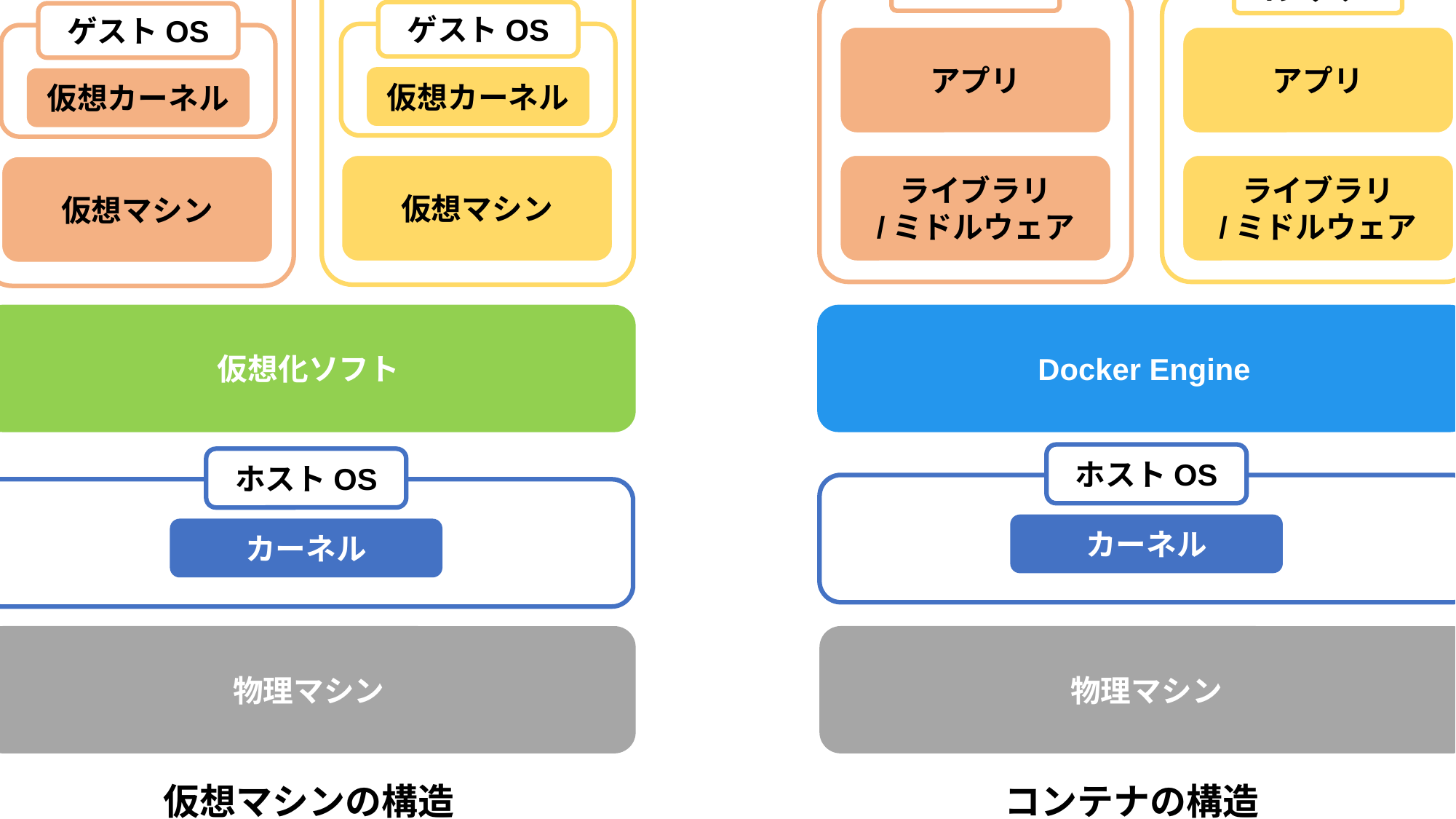

仮想OS2

仮想OS1

アプリ
アプリ
ホストカーネル・物理マシンを
そのまま使える
ライブラリ
/ミドルウェア
ライブラリ
/ミドルウェア

コンテナ1

コンテナ2

ゲストOS
ゲストOS
ホストOS
ホストOS
アプリ
アプリ
仮想カーネル
仮想カーネル
ライブラリ
/ミドルウェア
ライブラリ
/ミドルウェア
仮想マシン
仮想マシン
仮想化ソフト
Docker Engine
ホストOS
ホストOS
ホストOS
ホストOS
カーネル
カーネル
物理マシン
物理マシン
仮想マシンの構造
コンテナの構造